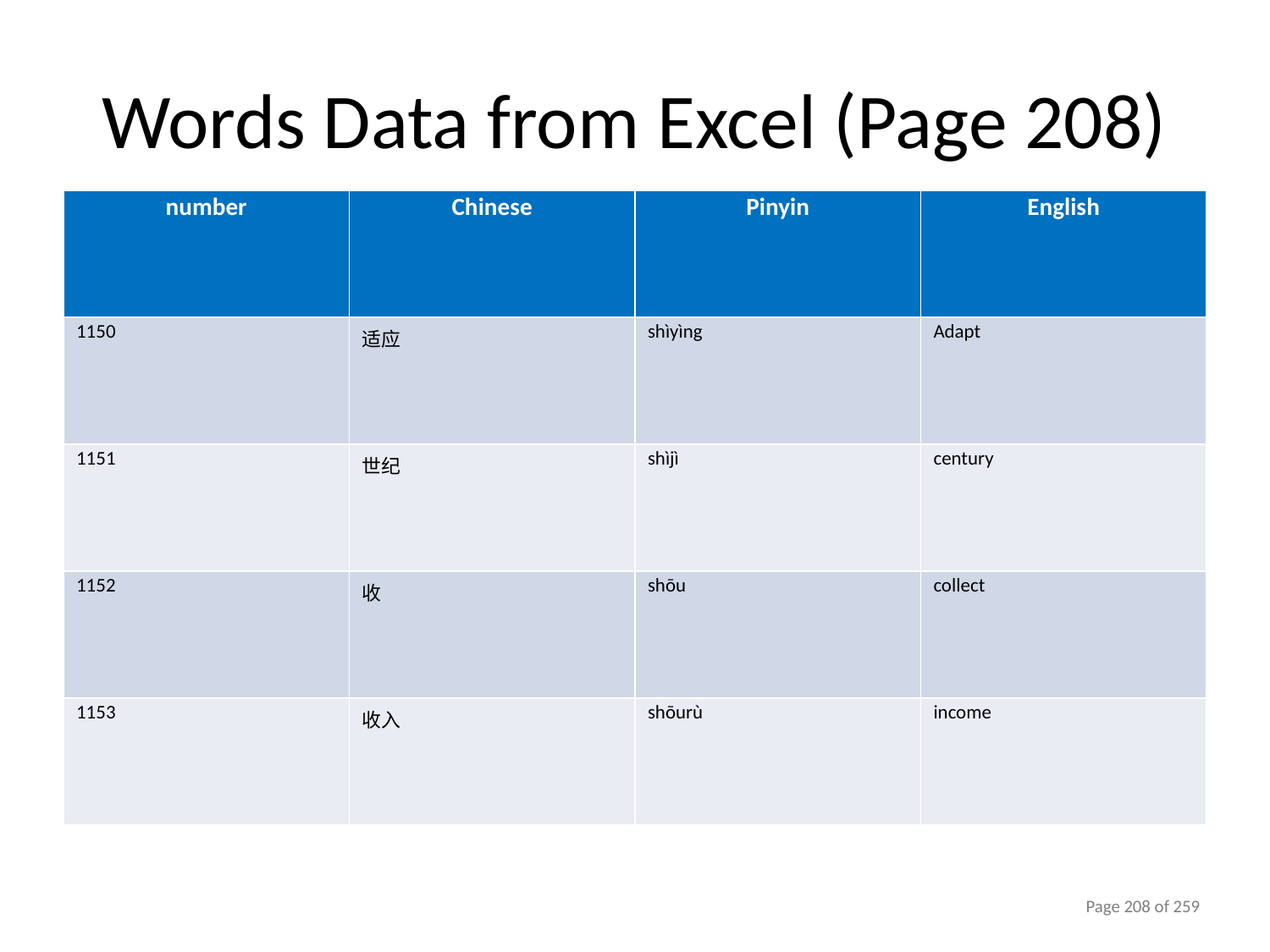

# Words Data from Excel (Page 208)
| number | Chinese | Pinyin | English |
| --- | --- | --- | --- |
| 1150 | 适应 | shìyìng | Adapt |
| 1151 | 世纪 | shìjì | century |
| 1152 | 收 | shōu | collect |
| 1153 | 收入 | shōurù | income |

Page 208 of 259